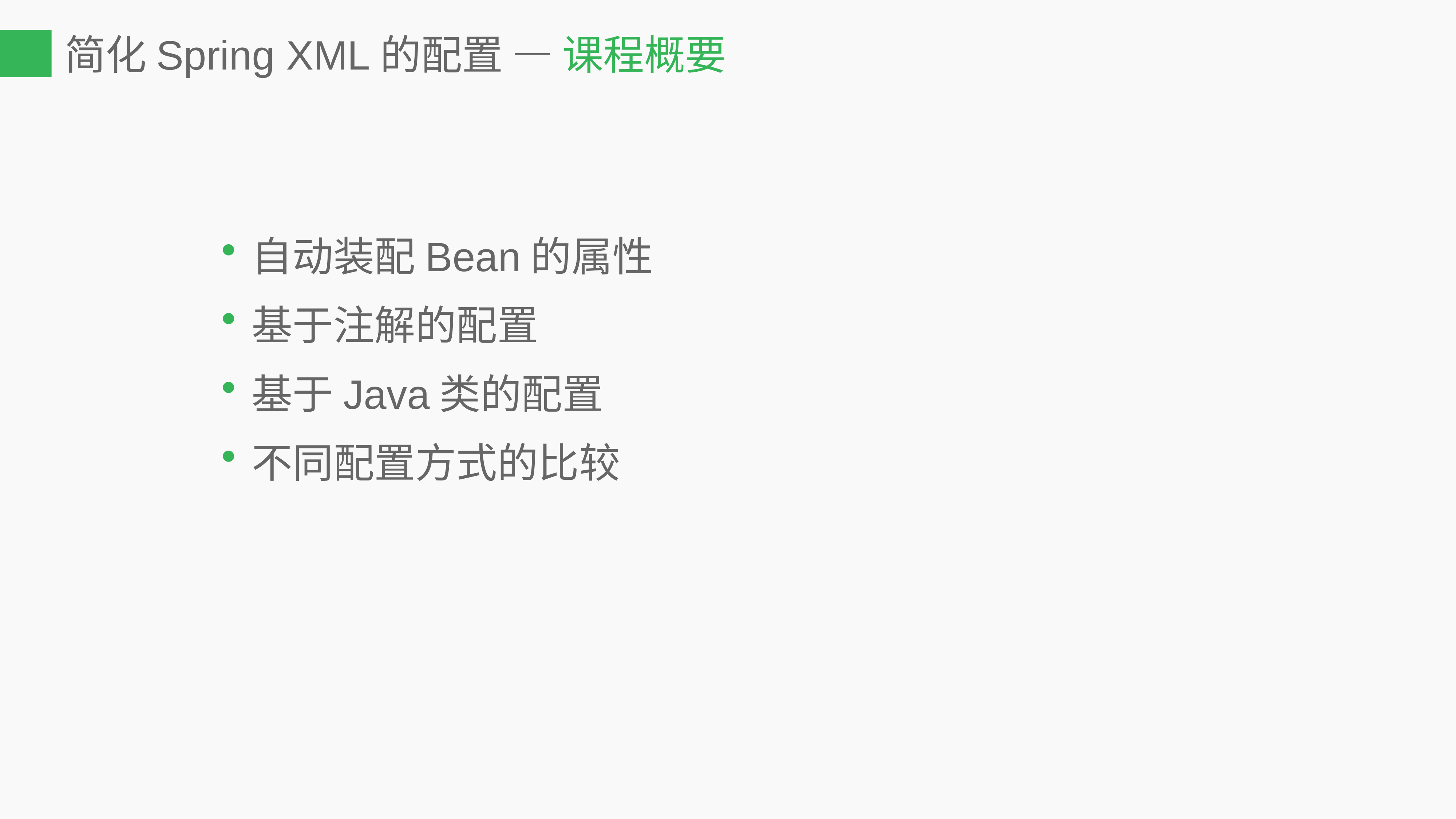

简化Spring XML的配置 — 课程概要

自动装配Bean的属性
基于注解的配置
基于Java类的配置
不同配置方式的比较